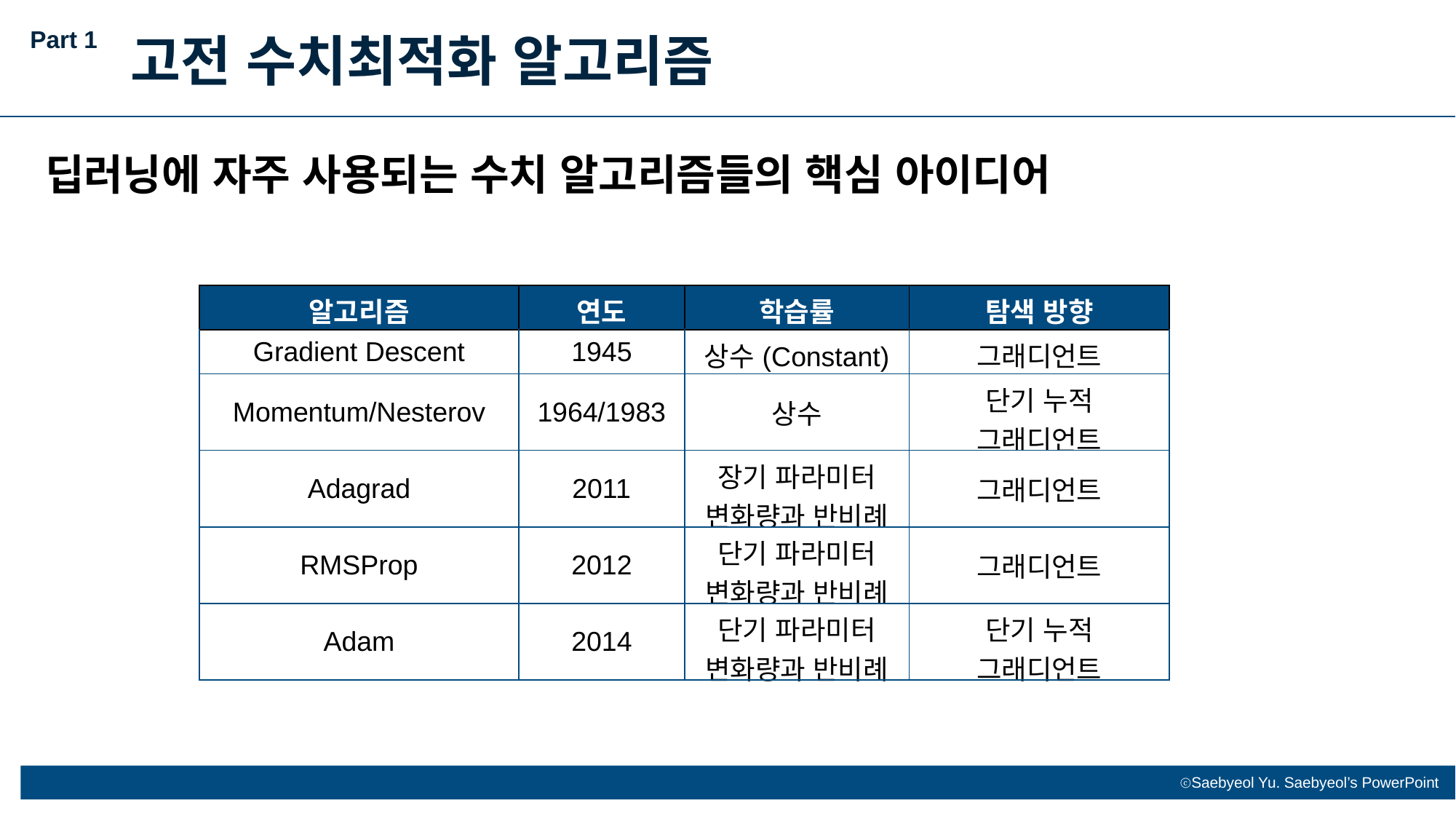

Part 1
고전 수치최적화 알고리즘
딥러닝에 자주 사용되는 수치 알고리즘들의 핵심 아이디어
| 알고리즘 | 연도 | 학습률 | 탐색 방향 |
| --- | --- | --- | --- |
| Gradient Descent | 1945 | 상수(Constant) | 그래디언트 |
| Momentum/Nesterov | 1964/1983 | 상수 | 단기 누적 그래디언트 |
| Adagrad | 2011 | 장기 파라미터 변화량과 반비례 | 그래디언트 |
| RMSProp | 2012 | 단기 파라미터 변화량과 반비례 | 그래디언트 |
| Adam | 2014 | 단기 파라미터 변화량과 반비례 | 단기 누적 그래디언트 |